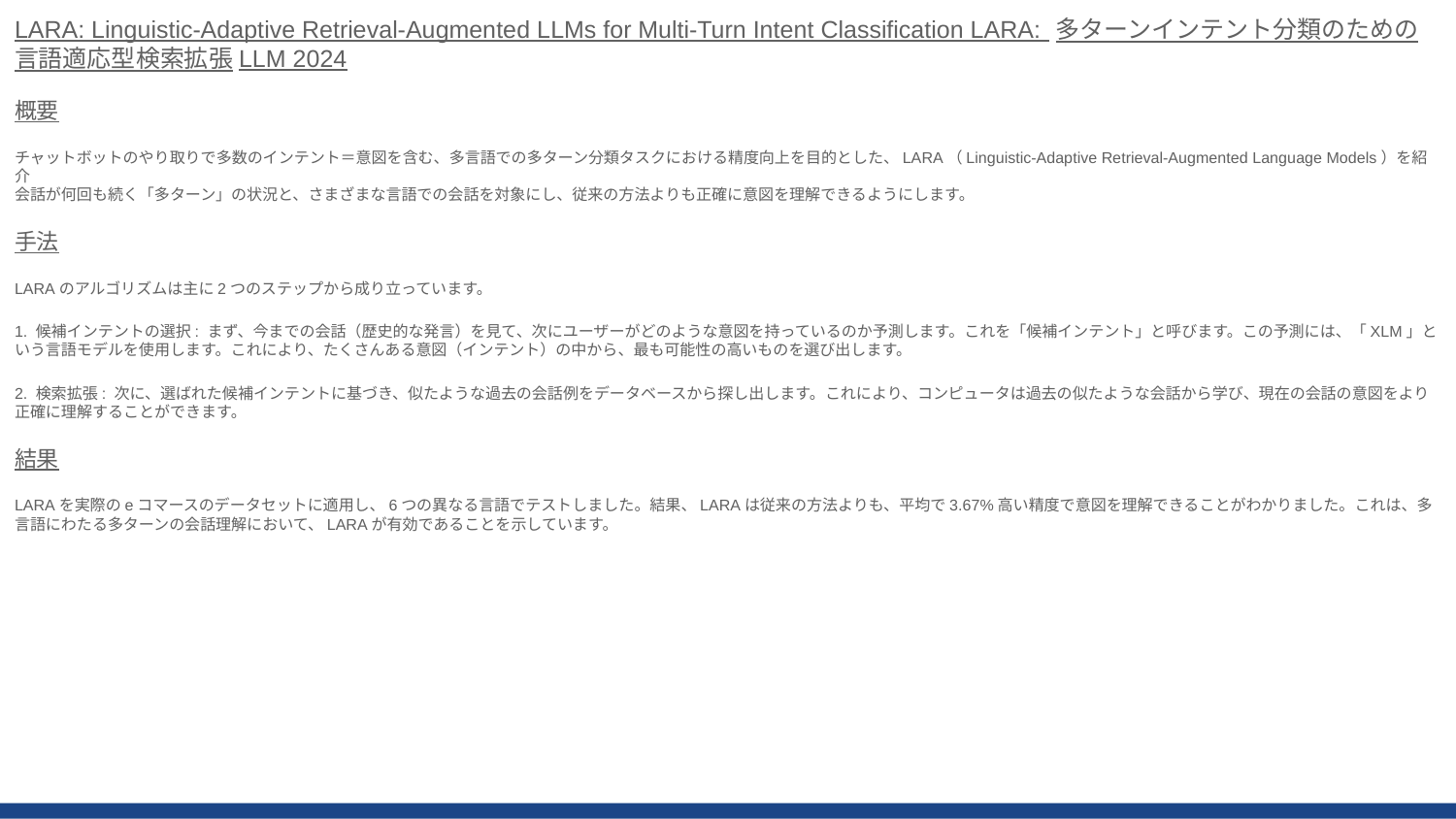

LARA: Linguistic-Adaptive Retrieval-Augmented LLMs for Multi-Turn Intent Classification LARA: 多ターンインテント分類のための言語適応型検索拡張LLM 2024
概要
チャットボットのやり取りで多数のインテント＝意図を含む、多言語での多ターン分類タスクにおける精度向上を目的とした、LARA（Linguistic-Adaptive Retrieval-Augmented Language Models）を紹介
会話が何回も続く「多ターン」の状況と、さまざまな言語での会話を対象にし、従来の方法よりも正確に意図を理解できるようにします。
手法
LARAのアルゴリズムは主に2つのステップから成り立っています。
1. 候補インテントの選択: まず、今までの会話（歴史的な発言）を見て、次にユーザーがどのような意図を持っているのか予測します。これを「候補インテント」と呼びます。この予測には、「XLM」という言語モデルを使用します。これにより、たくさんある意図（インテント）の中から、最も可能性の高いものを選び出します。
2. 検索拡張: 次に、選ばれた候補インテントに基づき、似たような過去の会話例をデータベースから探し出します。これにより、コンピュータは過去の似たような会話から学び、現在の会話の意図をより正確に理解することができます。
結果
LARAを実際のeコマースのデータセットに適用し、6つの異なる言語でテストしました。結果、LARAは従来の方法よりも、平均で3.67%高い精度で意図を理解できることがわかりました。これは、多言語にわたる多ターンの会話理解において、LARAが有効であることを示しています。